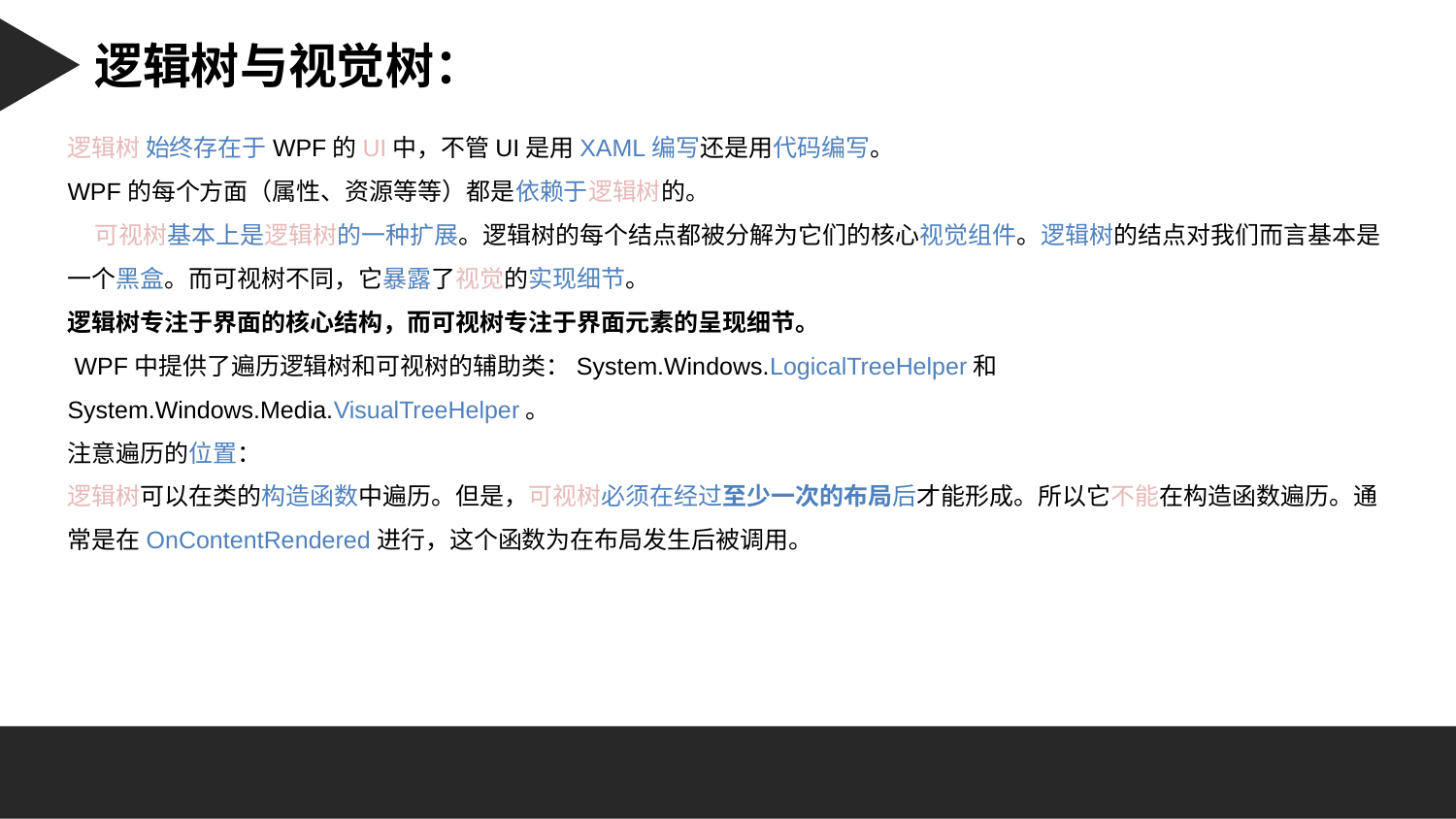

Character 字符串：

逻辑树与视觉树：
逻辑树 始终存在于WPF的UI中，不管UI是用XAML编写还是用代码编写。
WPF的每个方面（属性、资源等等）都是依赖于逻辑树的。
    可视树基本上是逻辑树的一种扩展。逻辑树的每个结点都被分解为它们的核心视觉组件。逻辑树的结点对我们而言基本是一个黑盒。而可视树不同，它暴露了视觉的实现细节。
逻辑树专注于界面的核心结构，而可视树专注于界面元素的呈现细节。
 WPF中提供了遍历逻辑树和可视树的辅助类：System.Windows.LogicalTreeHelper和System.Windows.Media.VisualTreeHelper。
注意遍历的位置：
逻辑树可以在类的构造函数中遍历。但是，可视树必须在经过至少一次的布局后才能形成。所以它不能在构造函数遍历。通常是在OnContentRendered进行，这个函数为在布局发生后被调用。